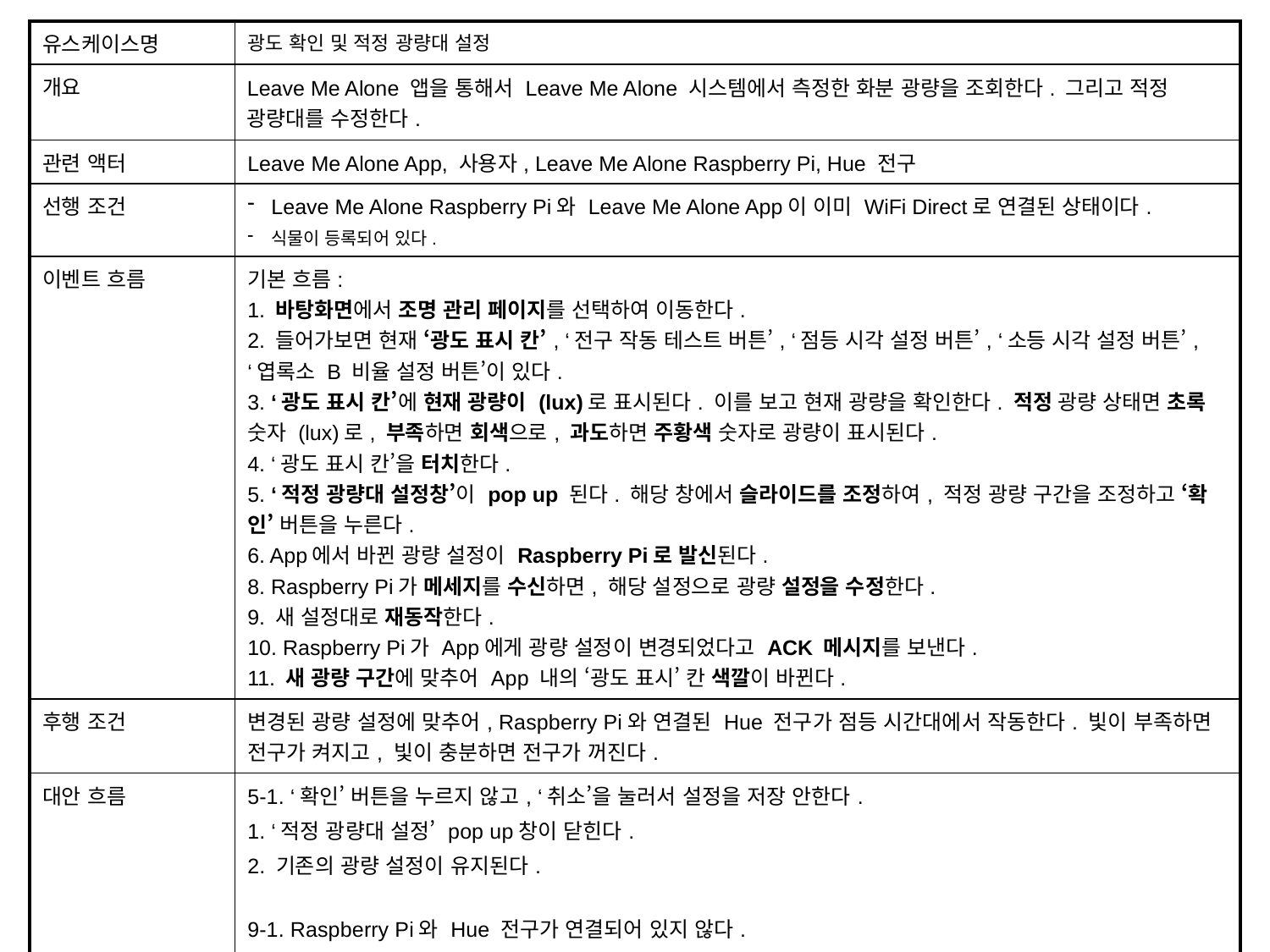

| 유스케이스명 | 광도 확인 및 적정 광량대 설정 |
| --- | --- |
| 개요 | Leave Me Alone 앱을 통해서 Leave Me Alone 시스템에서 측정한 화분 광량을 조회한다. 그리고 적정 광량대를 수정한다. |
| 관련 액터 | Leave Me Alone App, 사용자, Leave Me Alone Raspberry Pi, Hue 전구 |
| 선행 조건 | Leave Me Alone Raspberry Pi와 Leave Me Alone App이 이미 WiFi Direct로 연결된 상태이다. 식물이 등록되어 있다. |
| 이벤트 흐름 | 기본 흐름: 1. 바탕화면에서 조명 관리 페이지를 선택하여 이동한다. 2. 들어가보면 현재 ‘광도 표시 칸’, ‘전구 작동 테스트 버튼’, ‘점등 시각 설정 버튼’, ‘소등 시각 설정 버튼’, ‘엽록소 B 비율 설정 버튼’이 있다. 3. ‘광도 표시 칸’에 현재 광량이 (lux)로 표시된다. 이를 보고 현재 광량을 확인한다. 적정 광량 상태면 초록 숫자 (lux)로, 부족하면 회색으로, 과도하면 주황색 숫자로 광량이 표시된다. 4. ‘광도 표시 칸’을 터치한다. 5. ‘적정 광량대 설정창’이 pop up 된다. 해당 창에서 슬라이드를 조정하여, 적정 광량 구간을 조정하고 ‘확인’ 버튼을 누른다. 6. App에서 바뀐 광량 설정이 Raspberry Pi로 발신된다. 8. Raspberry Pi가 메세지를 수신하면, 해당 설정으로 광량 설정을 수정한다. 9. 새 설정대로 재동작한다. 10. Raspberry Pi가 App에게 광량 설정이 변경되었다고 ACK 메시지를 보낸다. 11. 새 광량 구간에 맞추어 App 내의 ‘광도 표시’ 칸 색깔이 바뀐다. |
| 후행 조건 | 변경된 광량 설정에 맞추어, Raspberry Pi와 연결된 Hue 전구가 점등 시간대에서 작동한다. 빛이 부족하면 전구가 켜지고, 빛이 충분하면 전구가 꺼진다. |
| 대안 흐름 | 5-1. ‘확인’ 버튼을 누르지 않고, ‘취소’을 눌러서 설정을 저장 안한다. 1. ‘적정 광량대 설정’ pop up창이 닫힌다. 2. 기존의 광량 설정이 유지된다. 9-1. Raspberry Pi와 Hue 전구가 연결되어 있지 않다. 1. 설정이 저장되었으나, 전구가 켜지지 않을 거라고 알린다. 사용자에게 Raspberry Pi와 Hue 전구 연결을 시도해라는 pop up 경고를 보여준다. |
| 비기능적 요구사항 |  |